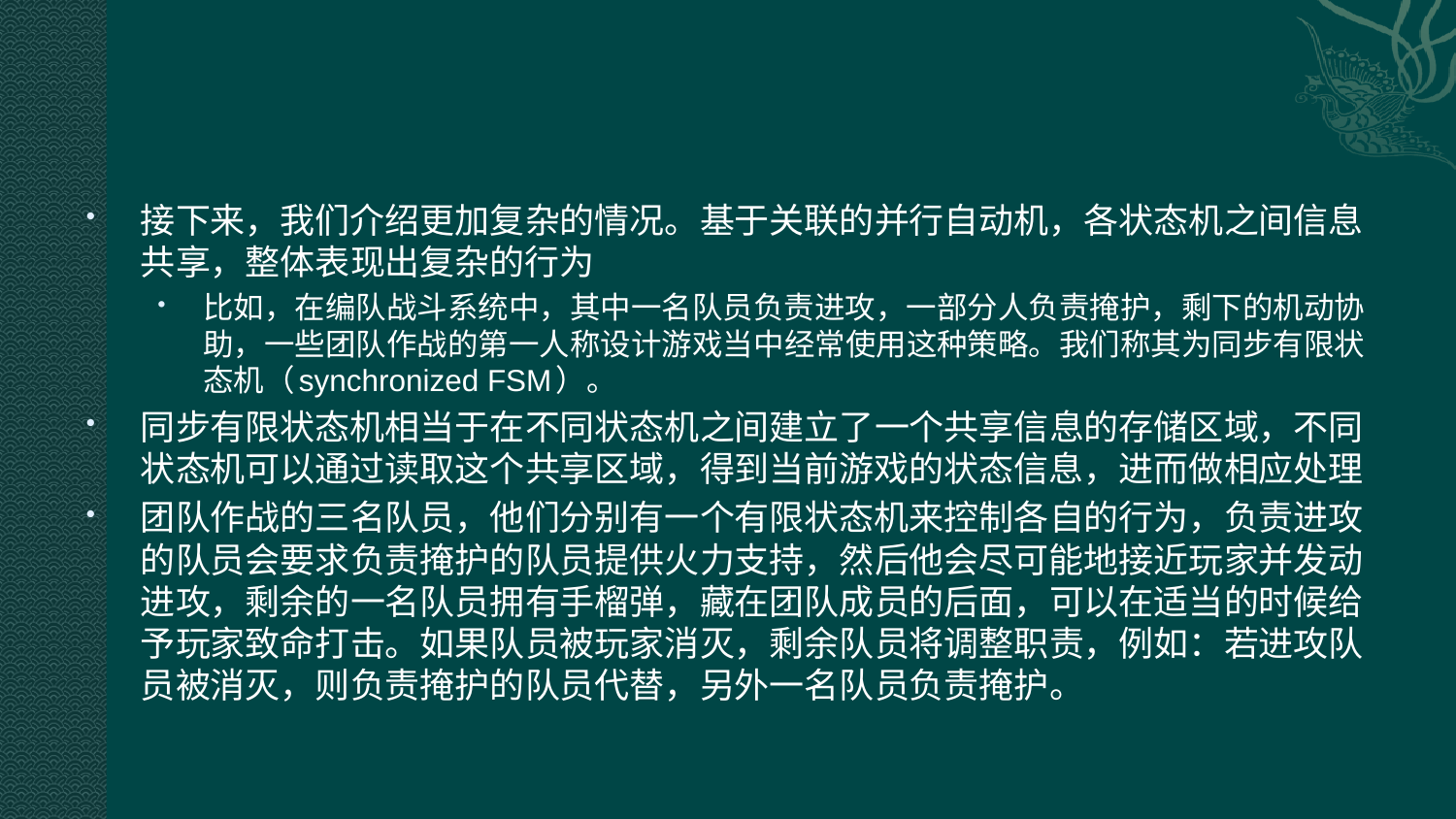

#
接下来，我们介绍更加复杂的情况。基于关联的并行自动机，各状态机之间信息共享，整体表现出复杂的行为
比如，在编队战斗系统中，其中一名队员负责进攻，一部分人负责掩护，剩下的机动协助，一些团队作战的第一人称设计游戏当中经常使用这种策略。我们称其为同步有限状态机（synchronized FSM）。
同步有限状态机相当于在不同状态机之间建立了一个共享信息的存储区域，不同状态机可以通过读取这个共享区域，得到当前游戏的状态信息，进而做相应处理
团队作战的三名队员，他们分别有一个有限状态机来控制各自的行为，负责进攻的队员会要求负责掩护的队员提供火力支持，然后他会尽可能地接近玩家并发动进攻，剩余的一名队员拥有手榴弹，藏在团队成员的后面，可以在适当的时候给予玩家致命打击。如果队员被玩家消灭，剩余队员将调整职责，例如：若进攻队员被消灭，则负责掩护的队员代替，另外一名队员负责掩护。